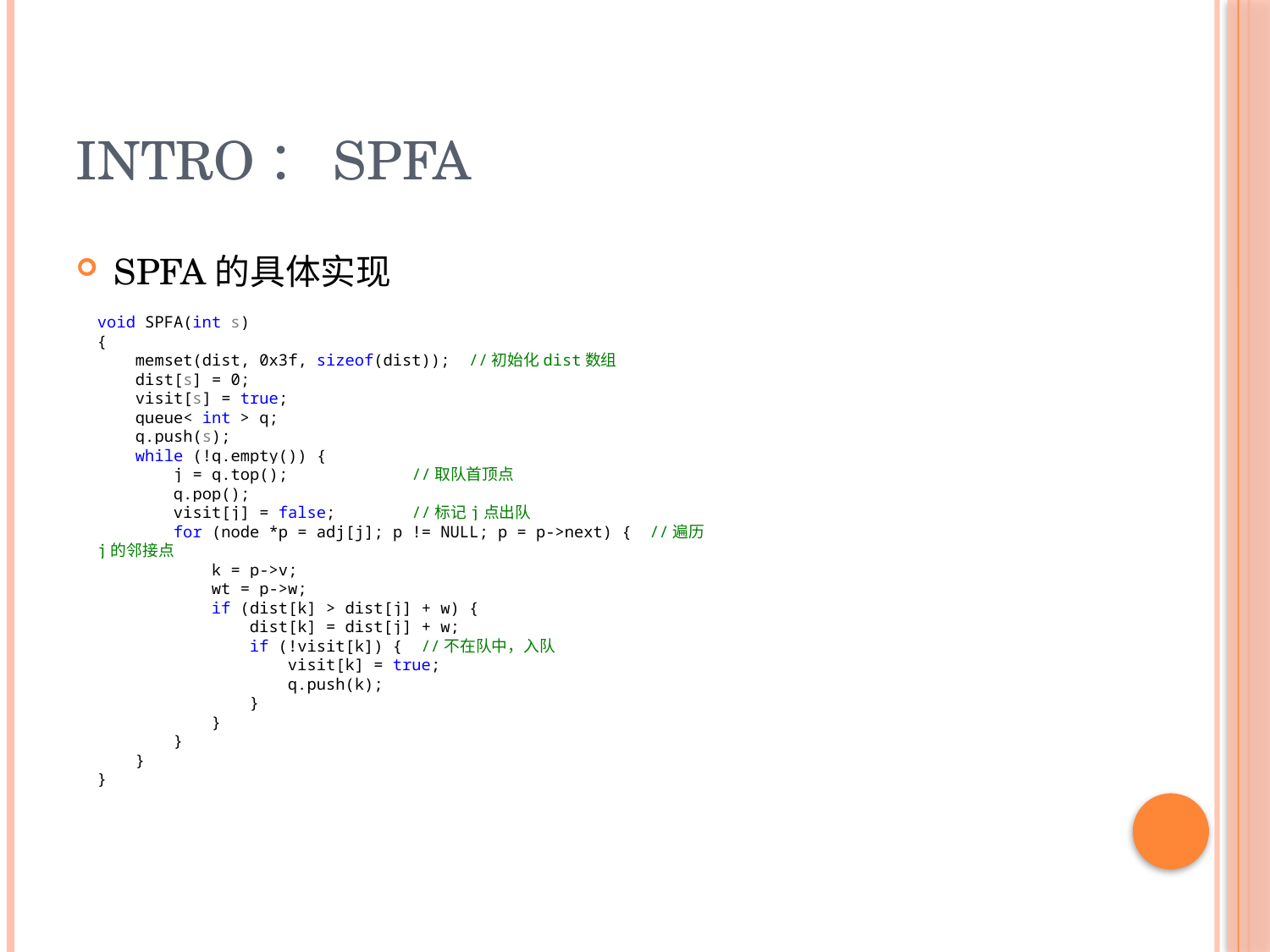

# Intro：SPFA
SPFA的具体实现
void SPFA(int s)
{
    memset(dist, 0x3f, sizeof(dist));  //初始化dist数组
    dist[s] = 0;
    visit[s] = true;
    queue< int > q;
    q.push(s);
    while (!q.empty()) {
        j = q.top();             //取队首顶点
        q.pop();
        visit[j] = false;        //标记j点出队
        for (node *p = adj[j]; p != NULL; p = p->next) {  //遍历j的邻接点
            k = p->v;
            wt = p->w;
            if (dist[k] > dist[j] + w) {
                dist[k] = dist[j] + w;
                if (!visit[k]) {  //不在队中，入队
                    visit[k] = true;
                    q.push(k);
                }
            }
        }
    }
}